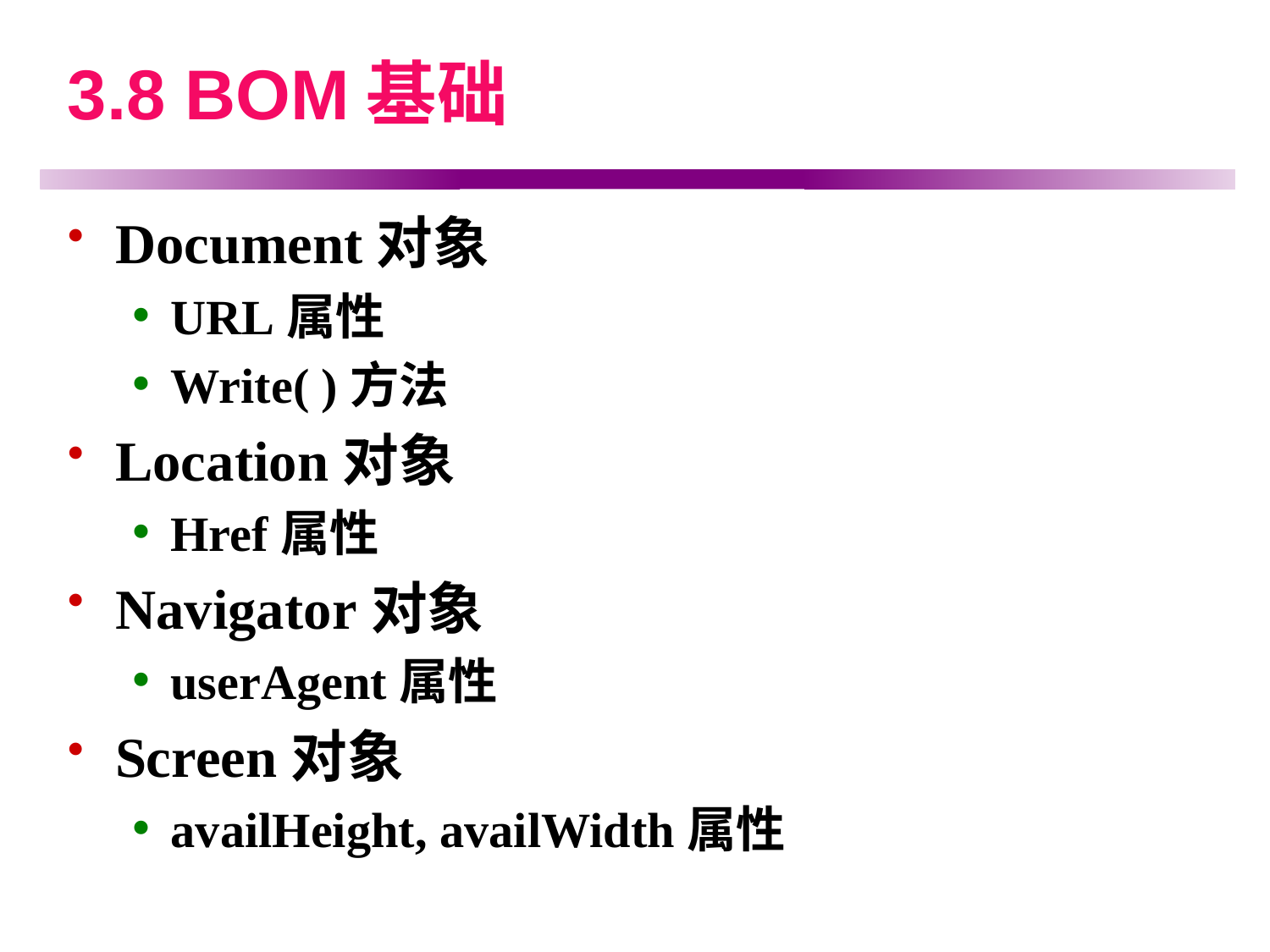

# 3.8 BOM基础
Document对象
URL属性
Write( )方法
Location对象
Href属性
Navigator对象
userAgent属性
Screen对象
availHeight, availWidth属性